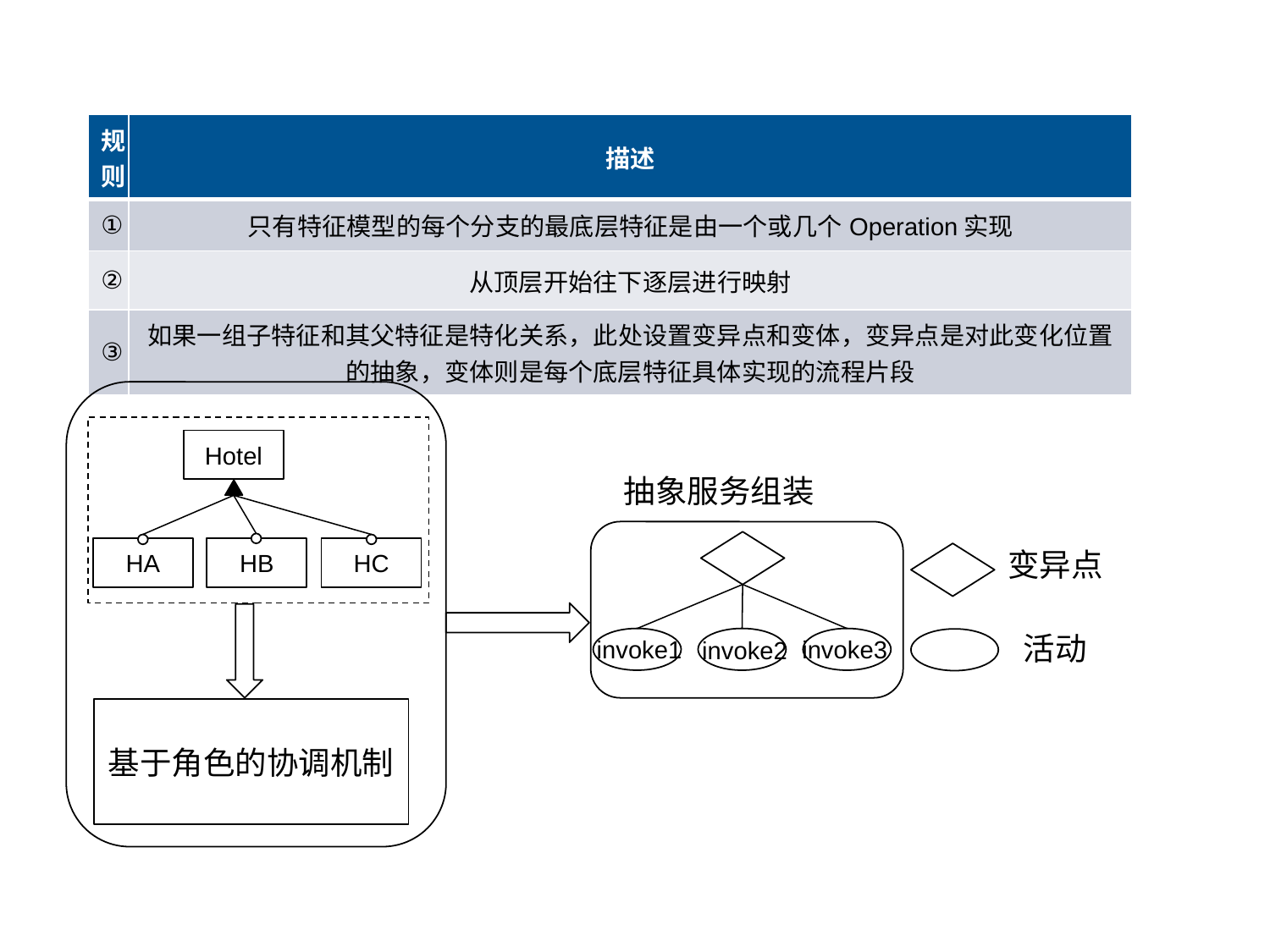

| 规则 | 描述 |
| --- | --- |
| ① | 只有特征模型的每个分支的最底层特征是由一个或几个Operation实现 |
| ② | 从顶层开始往下逐层进行映射 |
| ③ | 如果一组子特征和其父特征是特化关系，此处设置变异点和变体，变异点是对此变化位置的抽象，变体则是每个底层特征具体实现的流程片段 |

Hotel

HC
HA
HB
抽象服务组装

invoke1
invoke3

invoke2
变异点

活动

基于角色的协调机制